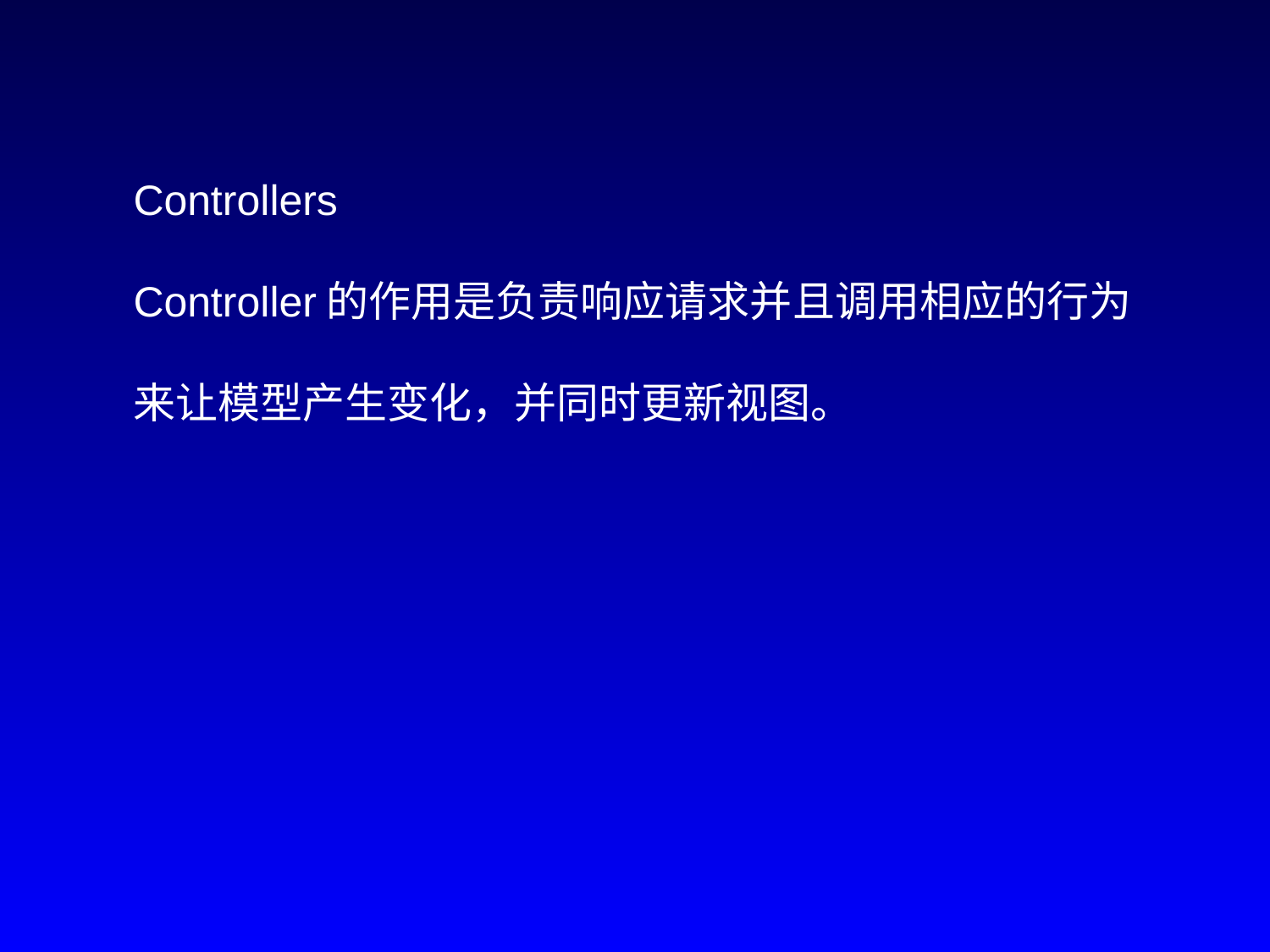

Controllers
Controller的作用是负责响应请求并且调用相应的行为来让模型产生变化，并同时更新视图。